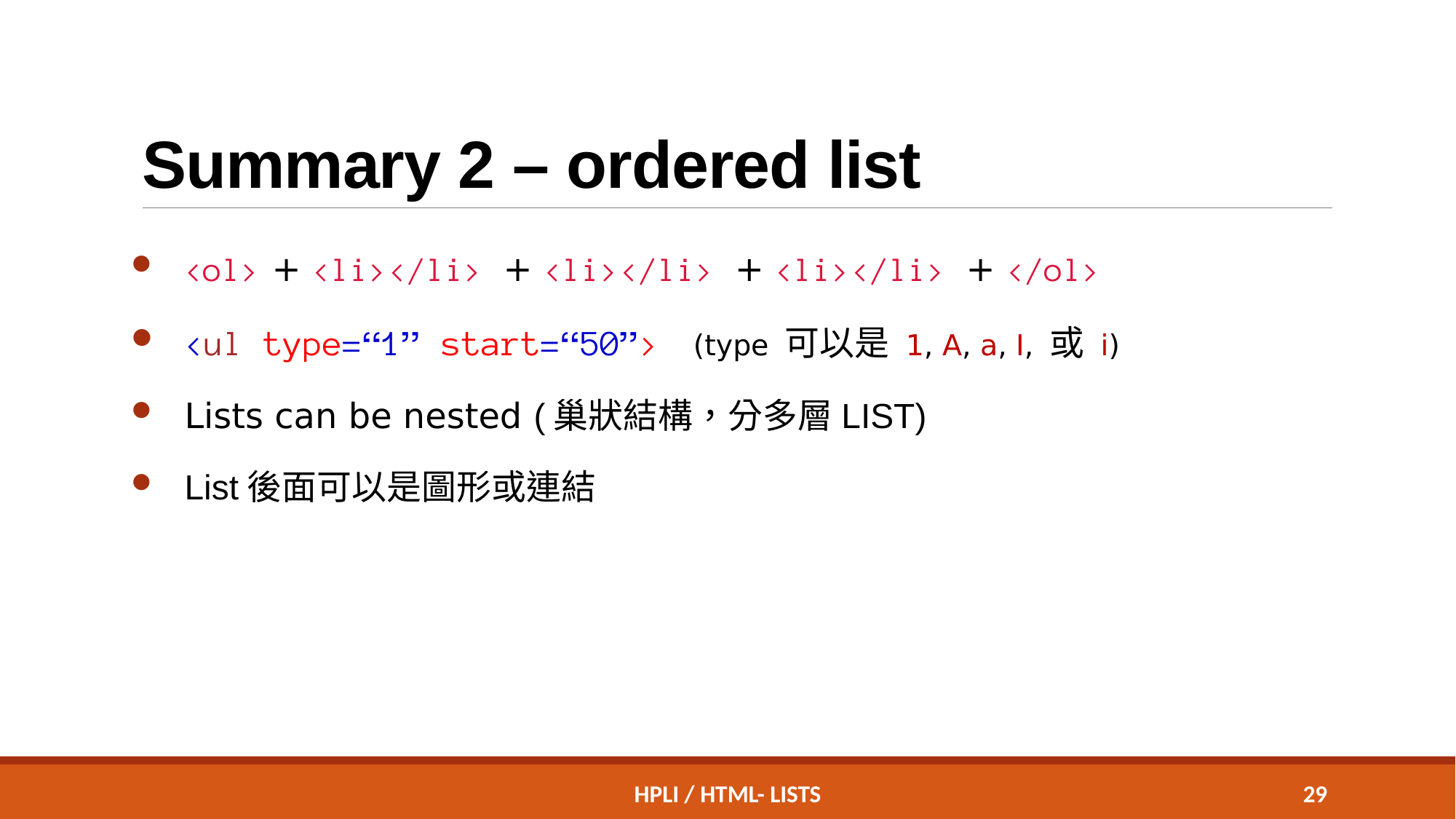

# Summary 2 – ordered list
<ol> + <li></li> + <li></li> + <li></li> + </ol>
<ul type=“1” start=“50”>  (type 可以是 1, A, a, I, 或 i)
Lists can be nested (巢狀結構，分多層LIST)
List後面可以是圖形或連結

HPLI / HTML- Lists
29